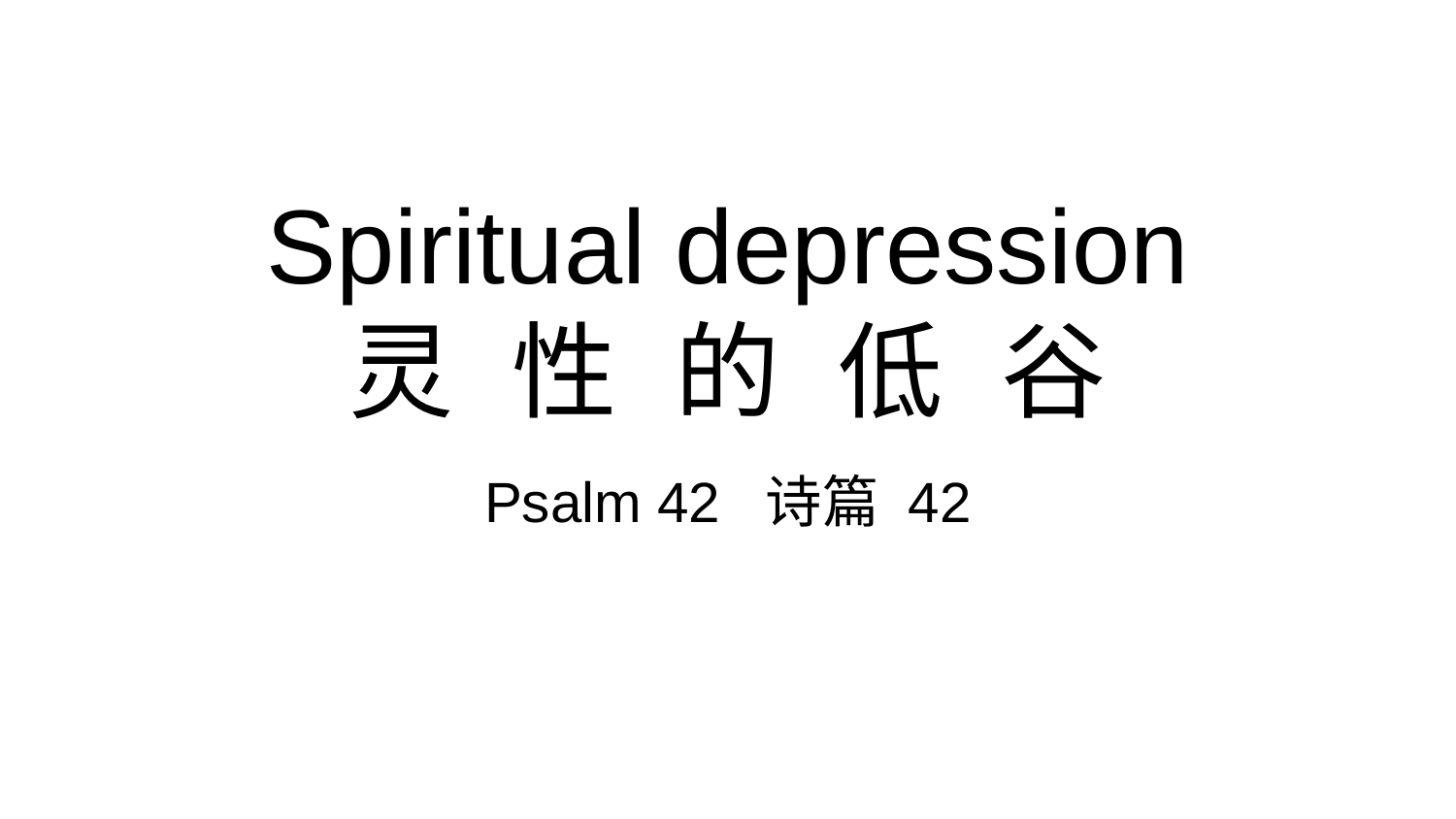

# Spiritual depression 灵  性  的  低  谷
Psalm 42  诗篇 42